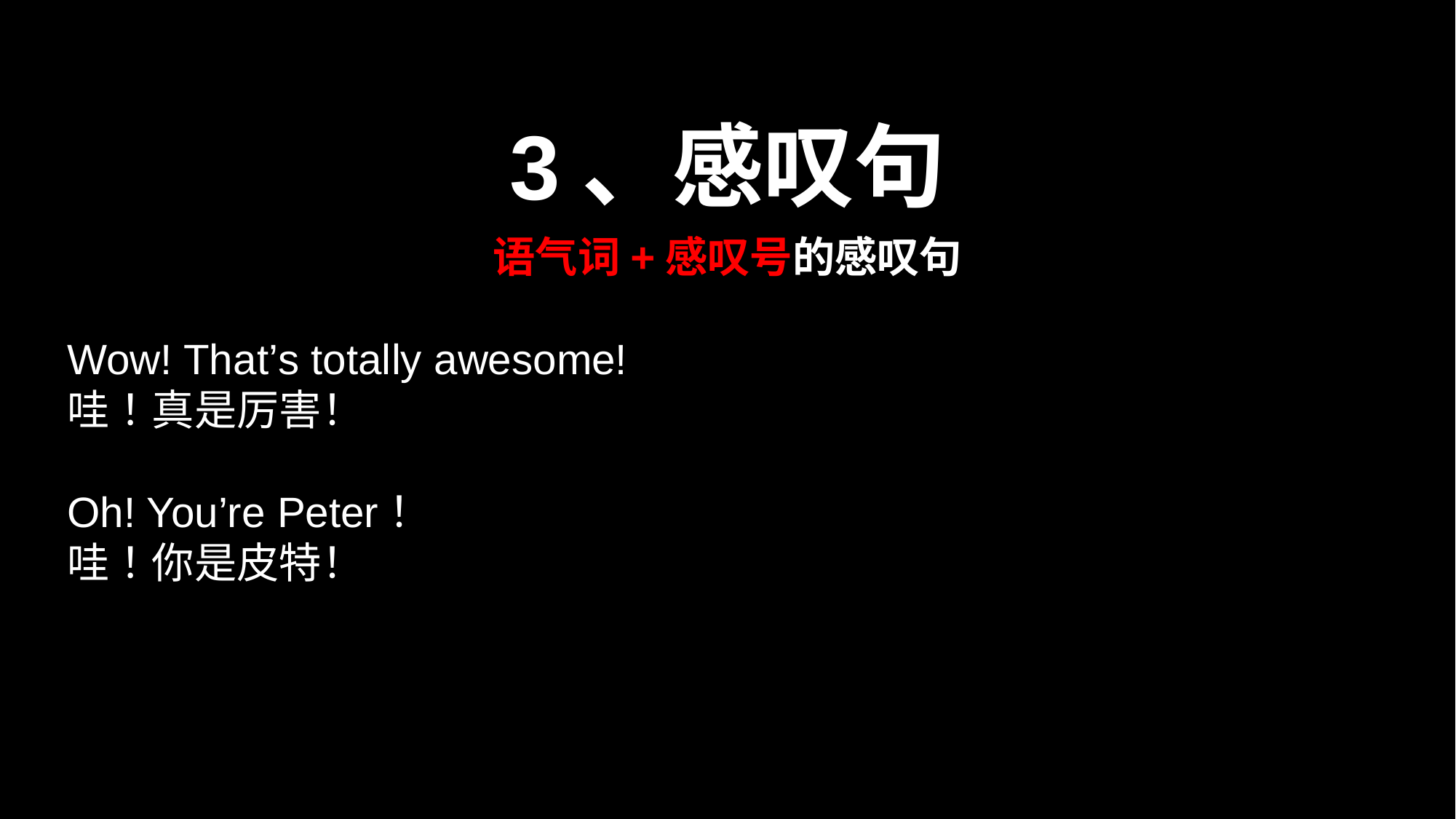

3、感叹句
语气词+感叹号的感叹句

Wow! That’s totally awesome!
哇！真是厉害！

Oh! You’re Peter！
哇！你是皮特！